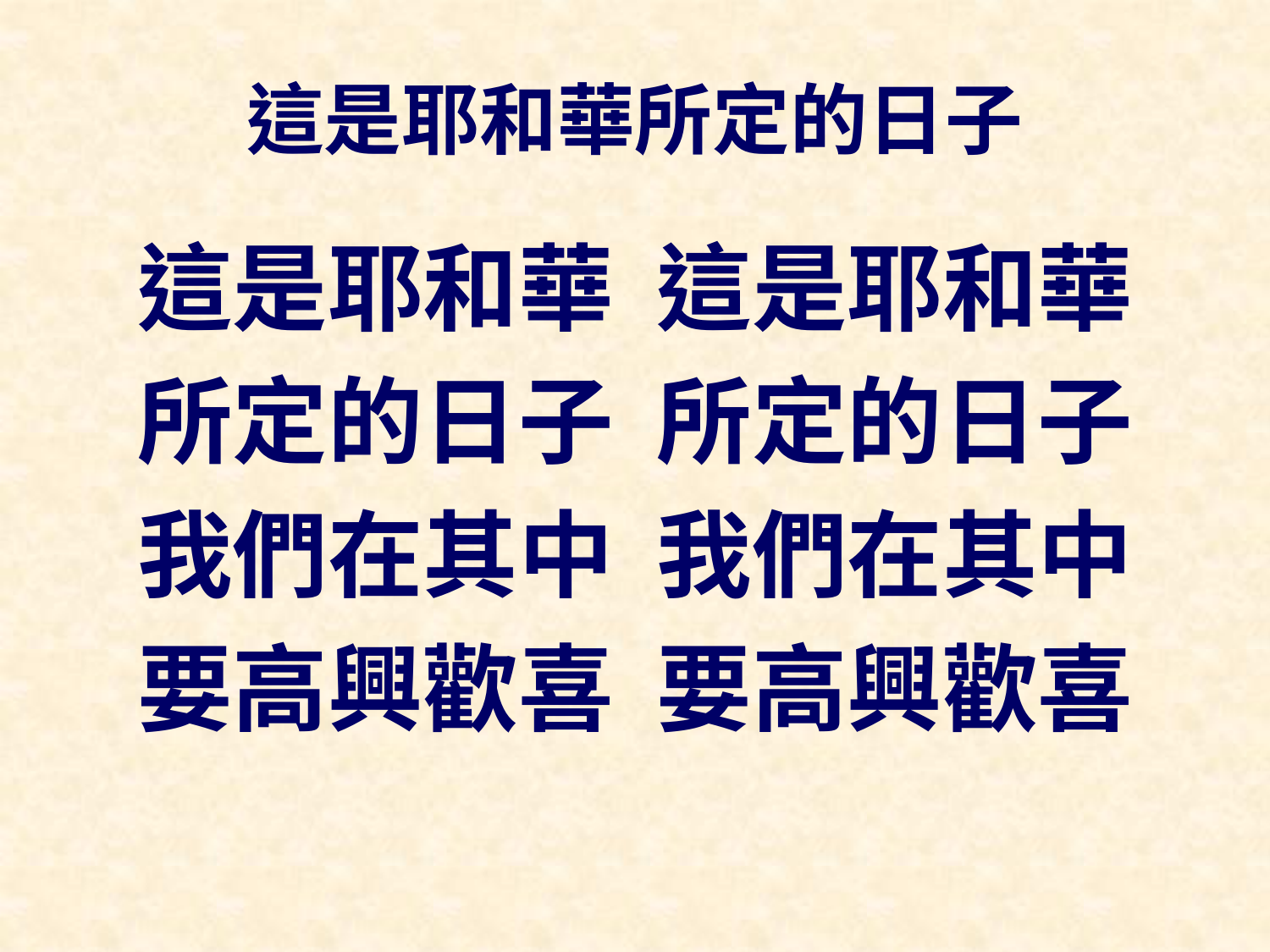

# 這是耶和華所定的日子
這是耶和華  這是耶和華
所定的日子  所定的日子
我們在其中  我們在其中
要高興歡喜  要高興歡喜